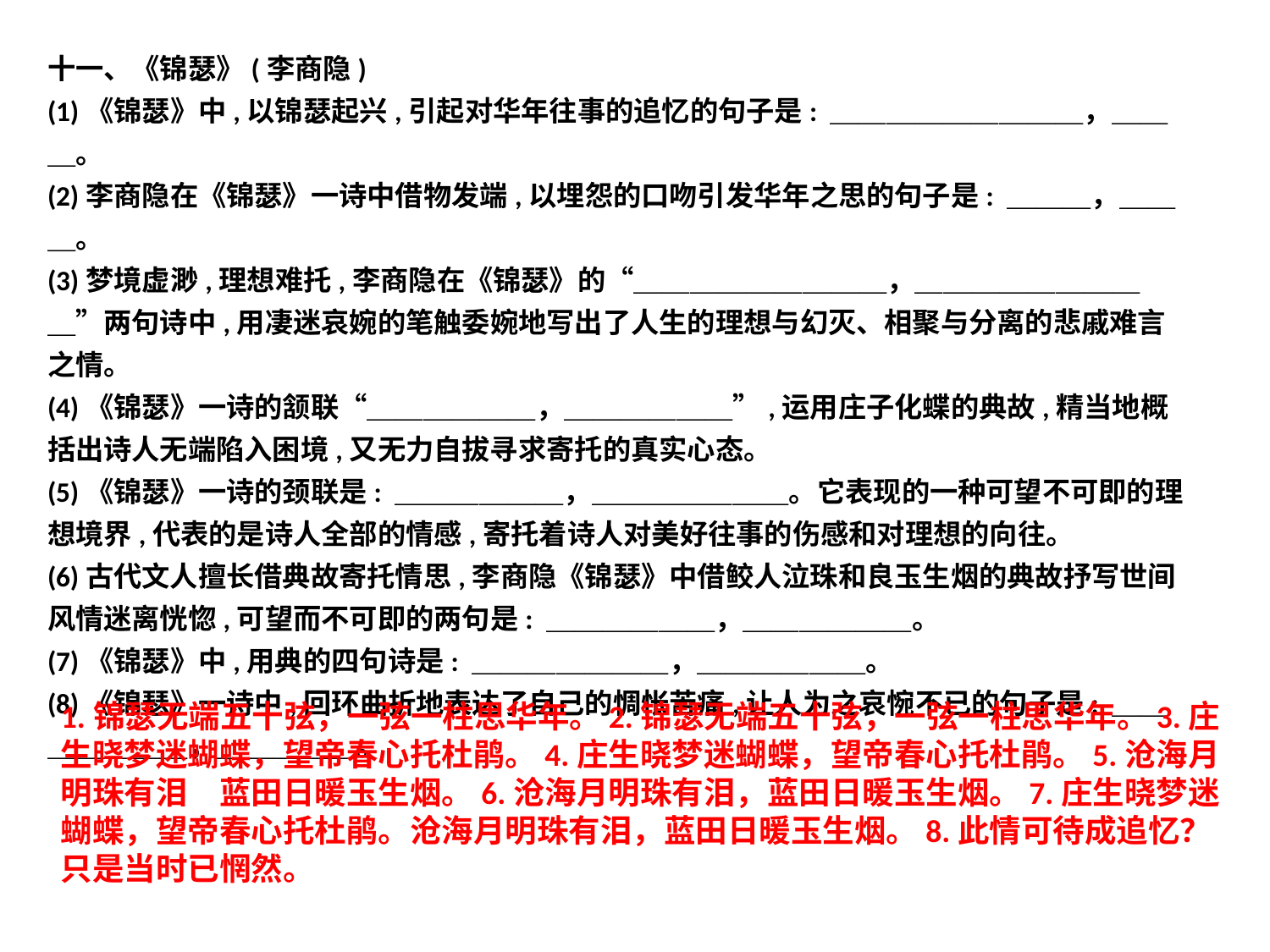

十一、《锦瑟》(李商隐)
(1)《锦瑟》中,以锦瑟起兴,引起对华年往事的追忆的句子是: ＿＿＿＿＿＿＿＿＿，＿＿＿。
(2)李商隐在《锦瑟》一诗中借物发端,以埋怨的口吻引发华年之思的句子是: ＿＿＿，＿＿＿。
(3)梦境虚渺,理想难托,李商隐在《锦瑟》的“＿＿＿＿＿＿＿＿＿，＿＿＿＿＿＿＿＿＿”两句诗中,用凄迷哀婉的笔触委婉地写出了人生的理想与幻灭、相聚与分离的悲戚难言之情。
(4)《锦瑟》一诗的颔联“＿＿＿＿＿＿，＿＿＿＿＿＿”,运用庄子化蝶的典故,精当地概括出诗人无端陷入困境,又无力自拔寻求寄托的真实心态。
(5)《锦瑟》一诗的颈联是: ＿＿＿＿＿＿，＿＿＿＿＿＿＿。它表现的一种可望不可即的理想境界,代表的是诗人全部的情感,寄托着诗人对美好往事的伤感和对理想的向往。
(6)古代文人擅长借典故寄托情思,李商隐《锦瑟》中借鲛人泣珠和良玉生烟的典故抒写世间风情迷离恍惚,可望而不可即的两句是: ＿＿＿＿＿＿，＿＿＿＿＿＿。
(7)《锦瑟》中,用典的四句诗是: ＿＿＿＿＿＿＿，＿＿＿＿＿＿。
(8)《锦瑟》一诗中,回环曲折地表达了自己的惆怅苦痛,让人为之哀惋不已的句子是: ＿＿＿＿＿＿＿，＿＿＿＿＿。

1.锦瑟无端五十弦，一弦一柱思华年。2.锦瑟无端五十弦，一弦一柱思华年。3.庄生晓梦迷蝴蝶，望帝春心托杜鹃。4.庄生晓梦迷蝴蝶，望帝春心托杜鹃。5.沧海月明珠有泪　蓝田日暖玉生烟。6.沧海月明珠有泪，蓝田日暖玉生烟。7.庄生晓梦迷蝴蝶，望帝春心托杜鹃。沧海月明珠有泪，蓝田日暖玉生烟。8.此情可待成追忆？只是当时已惘然。